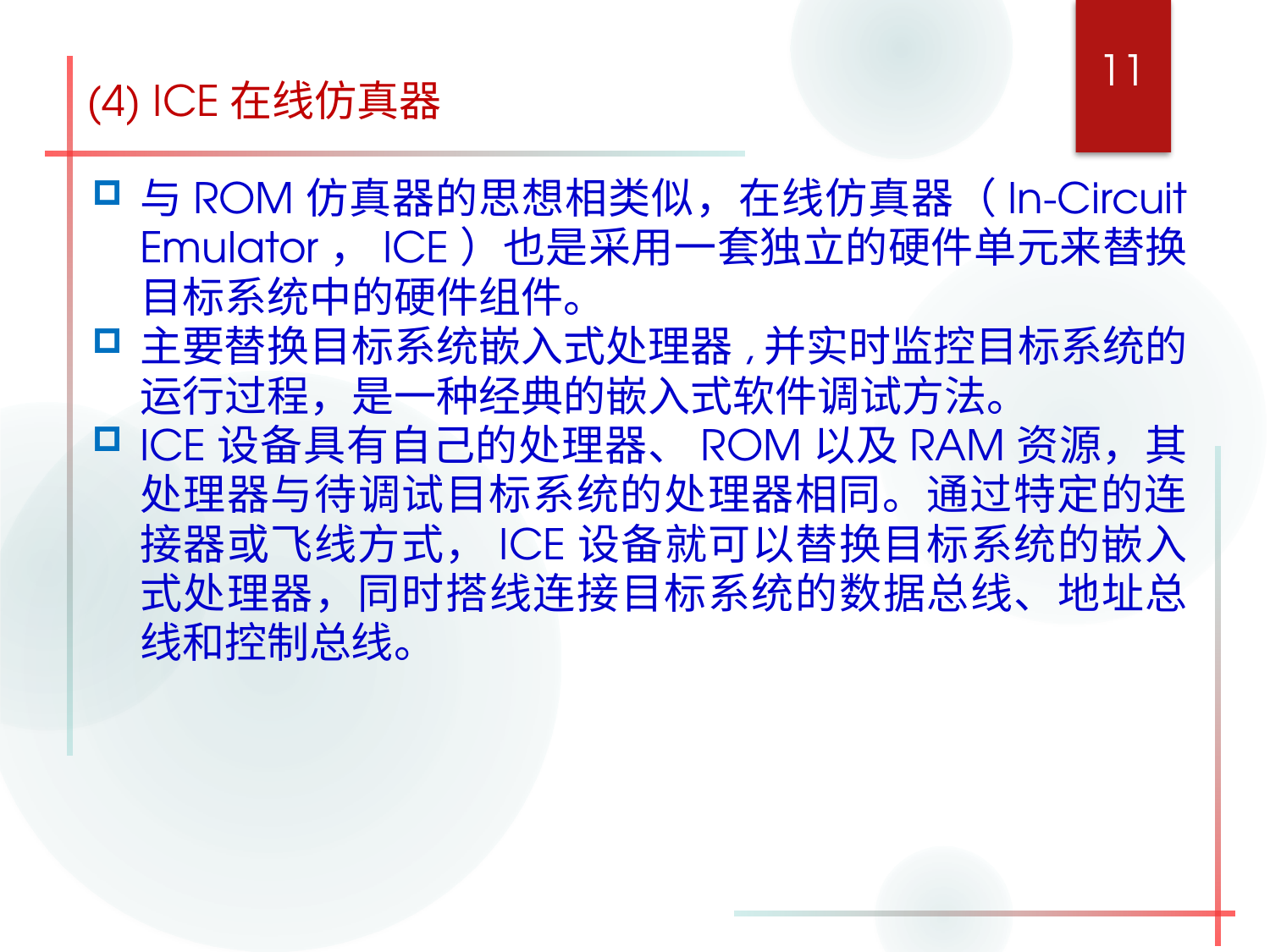

11
# (4) ICE在线仿真器
与ROM仿真器的思想相类似，在线仿真器（In-Circuit Emulator，ICE）也是采用一套独立的硬件单元来替换目标系统中的硬件组件。
主要替换目标系统嵌入式处理器,并实时监控目标系统的运行过程，是一种经典的嵌入式软件调试方法。
ICE设备具有自己的处理器、ROM以及RAM资源，其处理器与待调试目标系统的处理器相同。通过特定的连接器或飞线方式，ICE设备就可以替换目标系统的嵌入式处理器，同时搭线连接目标系统的数据总线、地址总线和控制总线。